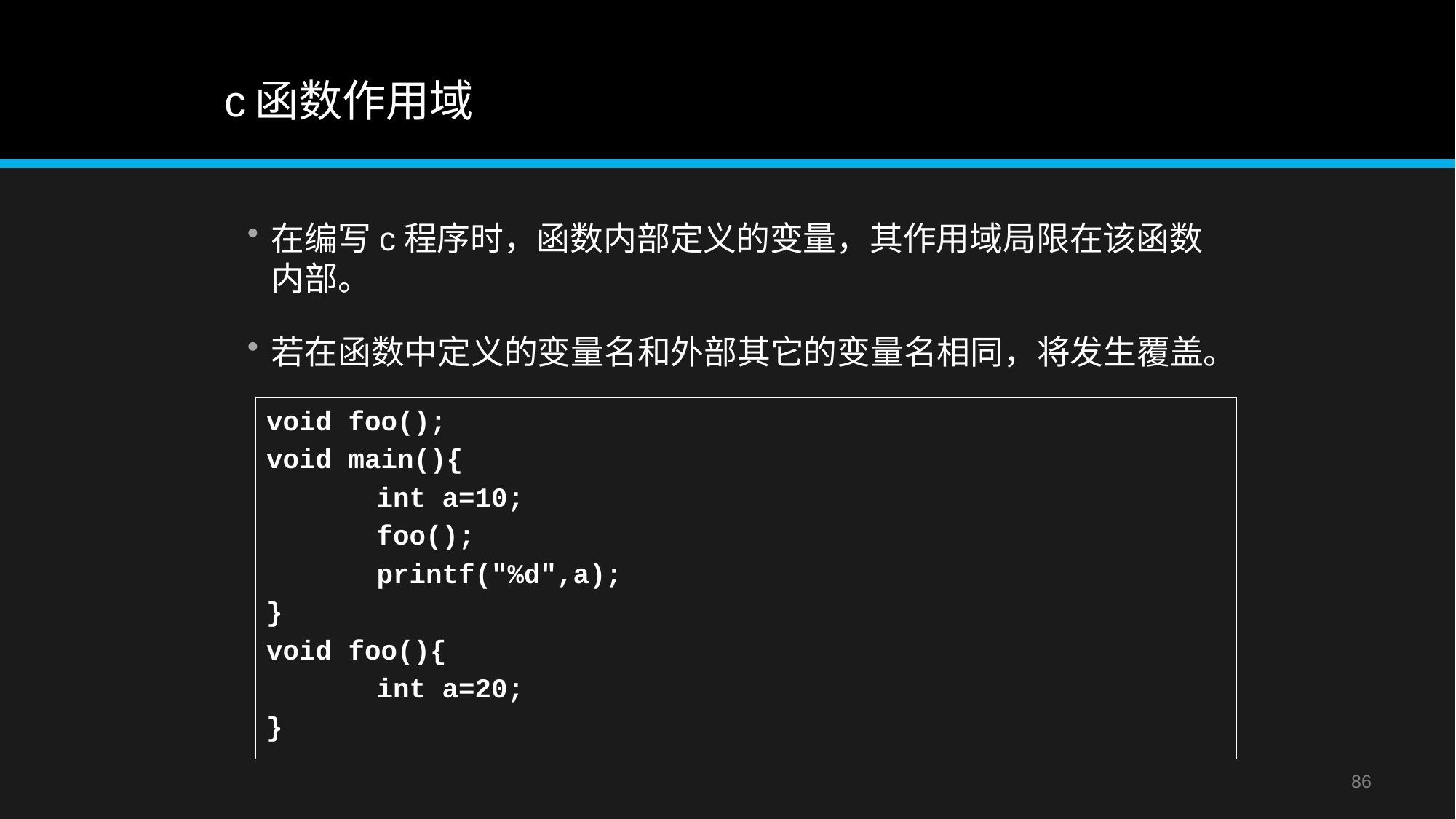

# c函数作用域
在编写c程序时，函数内部定义的变量，其作用域局限在该函数内部。
若在函数中定义的变量名和外部其它的变量名相同，将发生覆盖。
void foo();
void main(){
		int a=10;
		foo();
		printf("%d",a);
}
void foo(){
		int a=20;
}
86